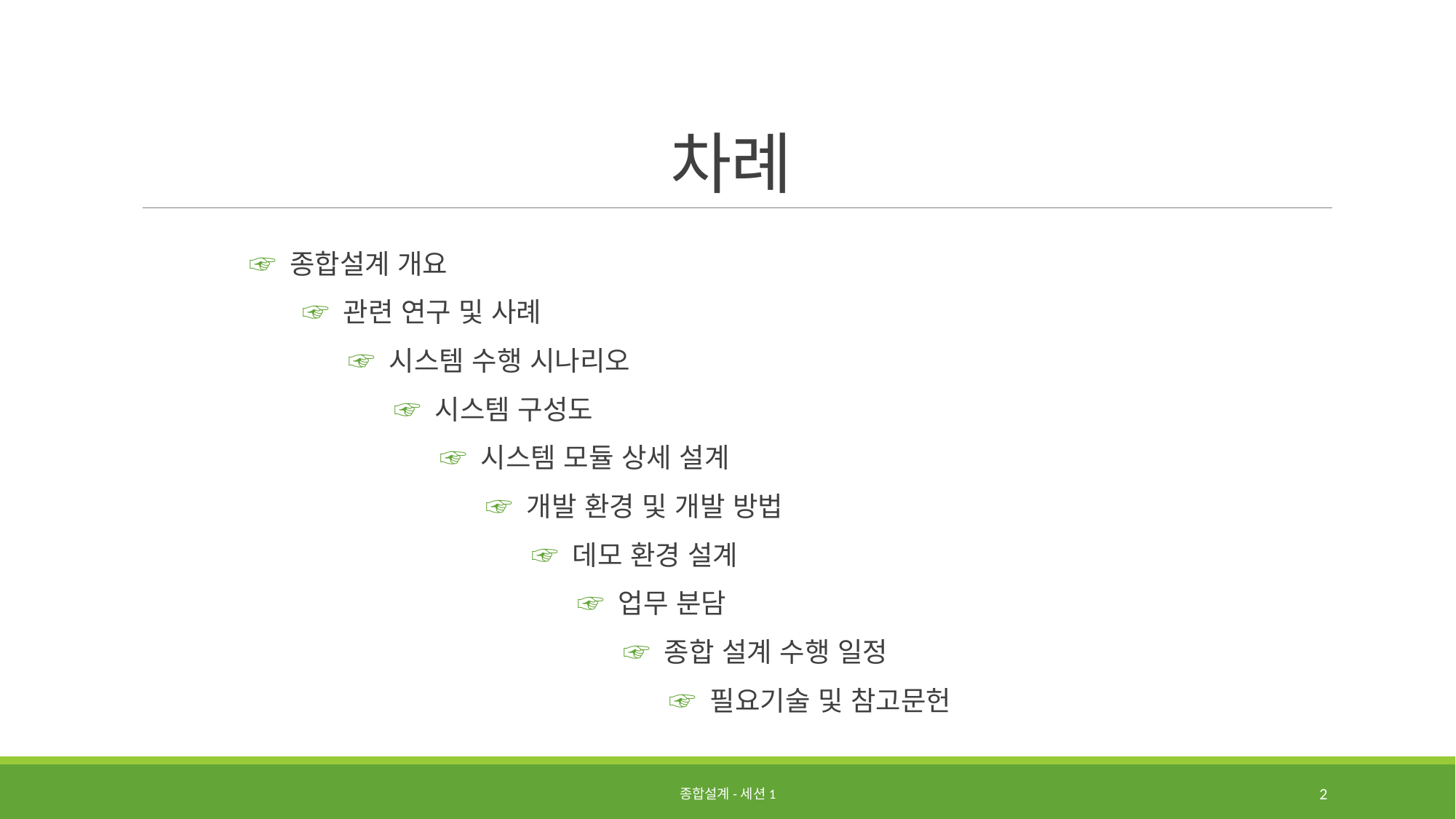

# 차례
  ☞ 종합설계 개요
         ☞ 관련 연구 및 사례
               ☞ 시스템 수행 시나리오
                     ☞ 시스템 구성도
                           ☞ 시스템 모듈 상세 설계
                                 ☞ 개발 환경 및 개발 방법
                                       ☞ 데모 환경 설계
                                             ☞ 업무 분담
                                                   ☞ 종합 설계 수행 일정
                                                         ☞ 필요기술 및 참고문헌
종합설계-세션1
2